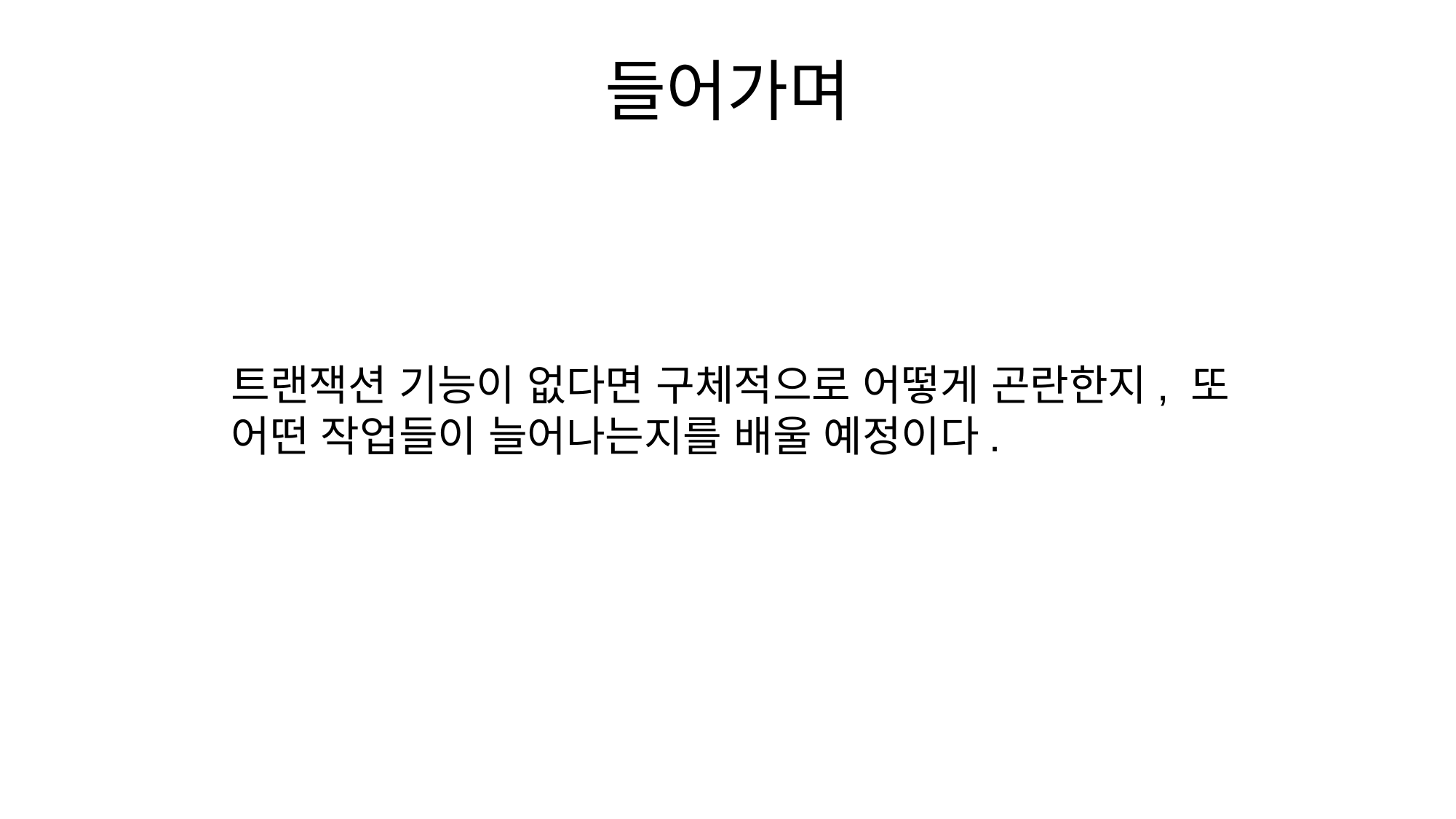

# 들어가며
트랜잭션 기능이 없다면 구체적으로 어떻게 곤란한지, 또 어떤 작업들이 늘어나는지를 배울 예정이다.